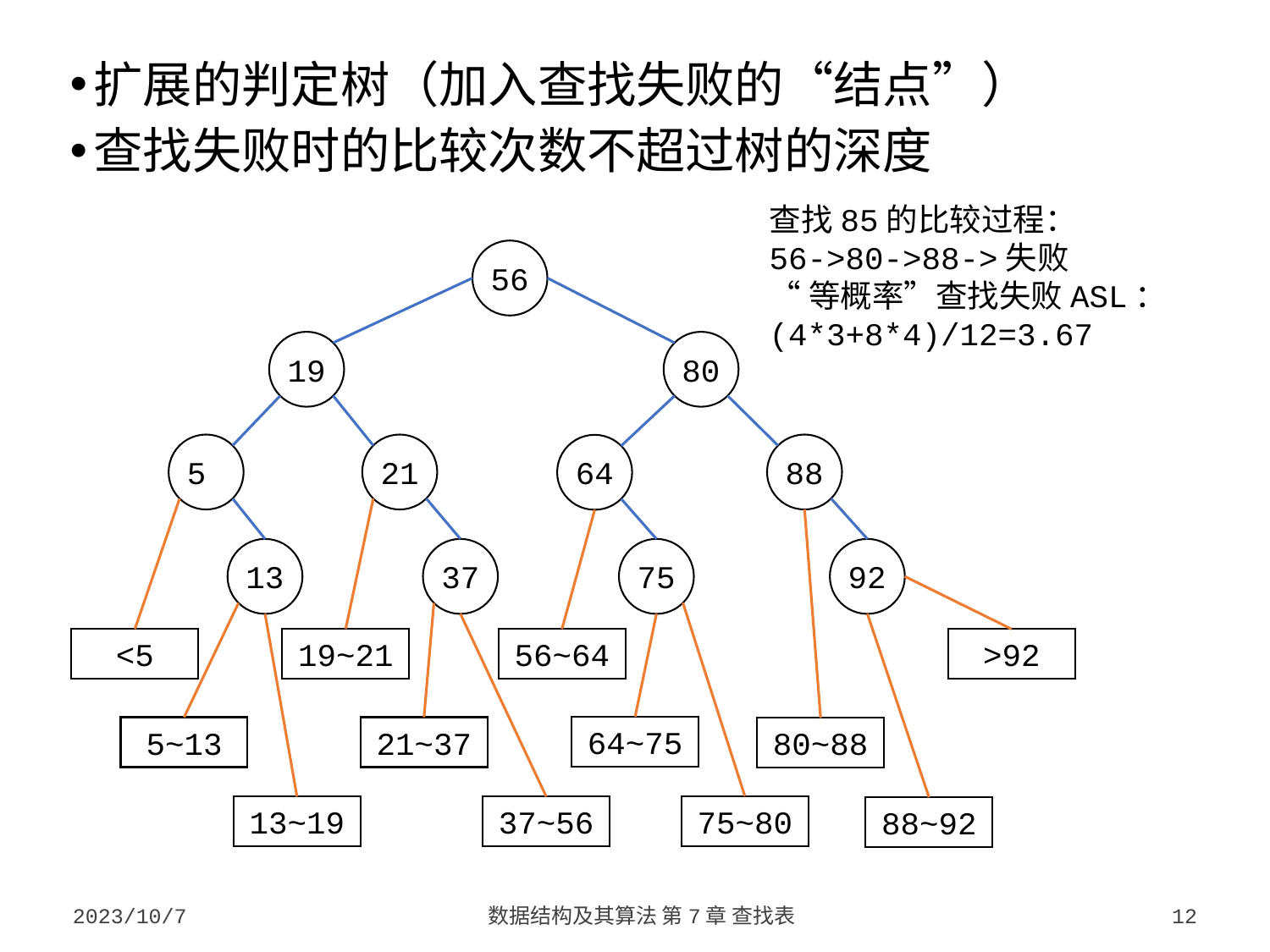

扩展的判定树（加入查找失败的“结点”）
查找失败时的比较次数不超过树的深度
查找85的比较过程：
56->80->88->失败
“等概率”查找失败ASL：
(4*3+8*4)/12=3.67

56

19

80

5

21

88

64

13

37

75

92
<5
19~21
56~64
>92
64~75
5~13
21~37
80~88
75~80
13~19
37~56
88~92
2023/10/7
数据结构及其算法 第7章 查找表
12